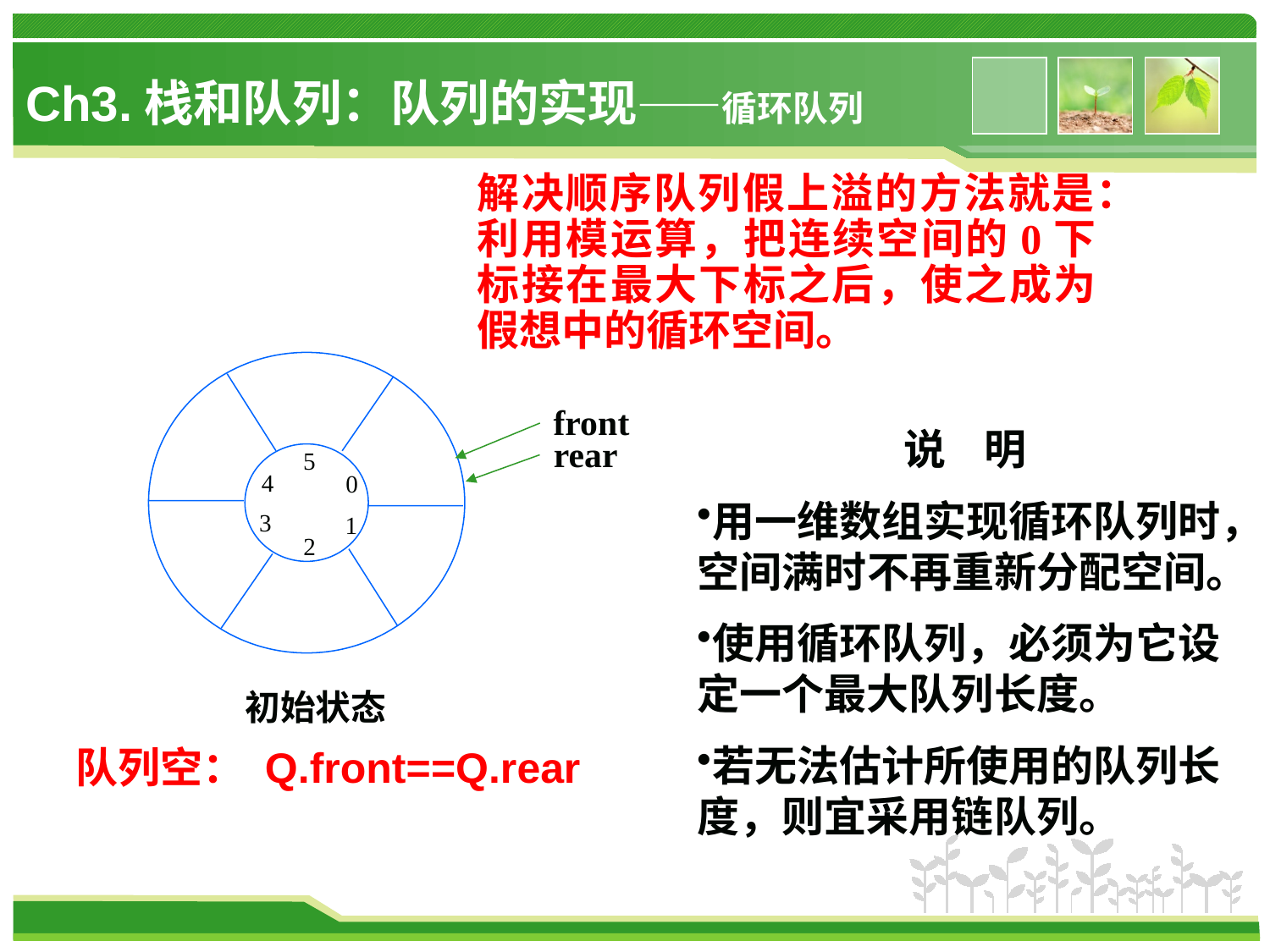

# Ch3.栈和队列：队列的实现——循环队列
解决顺序队列假上溢的方法就是：利用模运算，把连续空间的0下标接在最大下标之后，使之成为假想中的循环空间。

front
说    明
用一维数组实现循环队列时，空间满时不再重新分配空间。
使用循环队列，必须为它设定一个最大队列长度。
若无法估计所使用的队列长度，则宜采用链队列。

rear
5

4
0
3

1

2

初始状态
队列空： Q.front==Q.rear
64